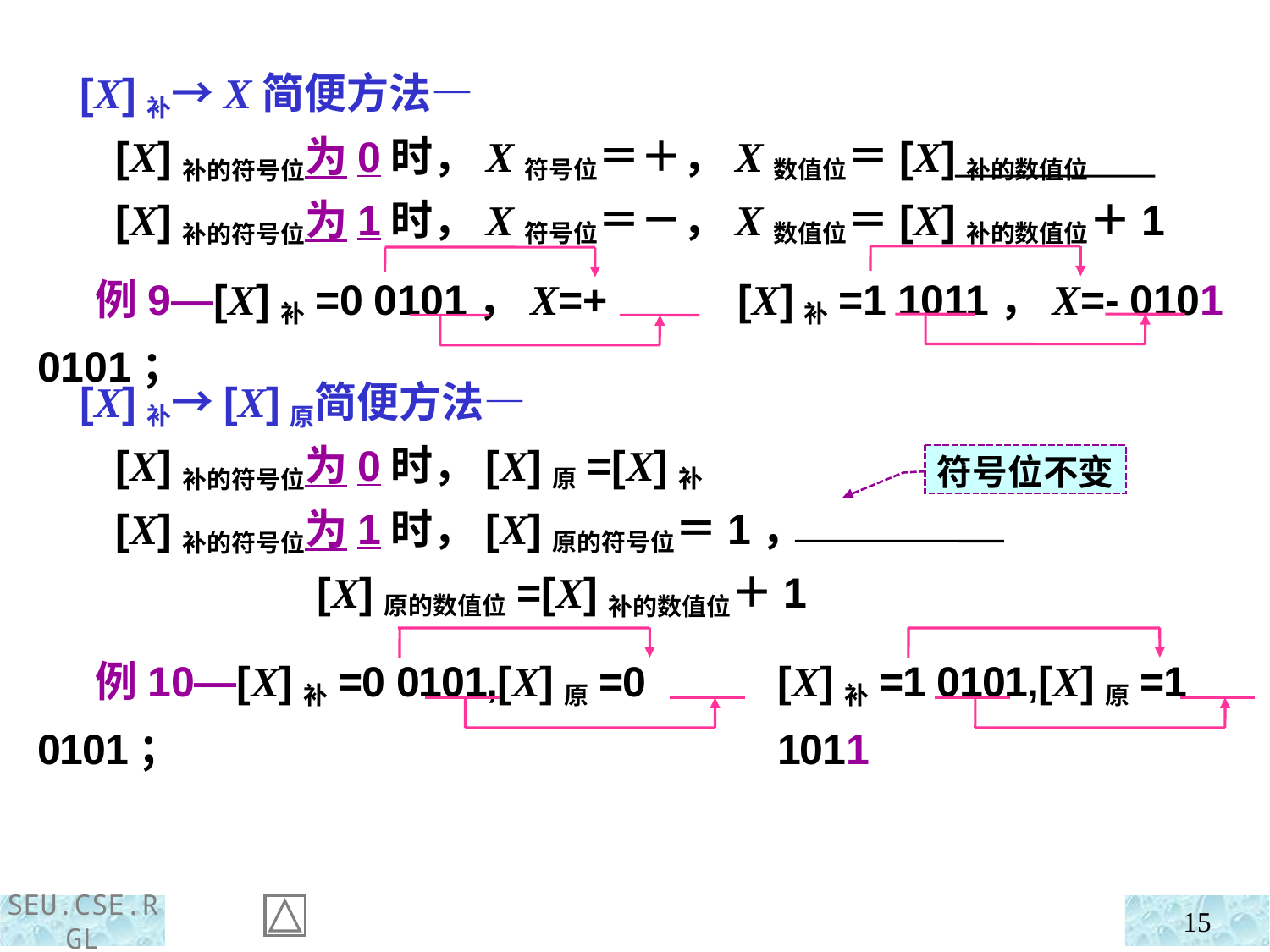

[X]补→X简便方法—
       [X]补的符号位为0时，X符号位＝＋，X数值位＝[X]补的数值位
       [X]补的符号位为1时，X符号位＝－，X数值位＝[X]补的数值位＋1

     例9—[X]补=0 0101，X=+ 0101；
[X]补=1 1011，X=- 0101
    [X]补→[X]原简便方法—
       [X]补的符号位为0时，[X]原=[X]补
       [X]补的符号位为1时，[X]原的符号位＝1，
                        [X]原的数值位=[X]补的数值位＋1
符号位不变

     例10—[X]补=0 0101,[X]原=0 0101；
[X]补=1 0101,[X]原=1 1011
15